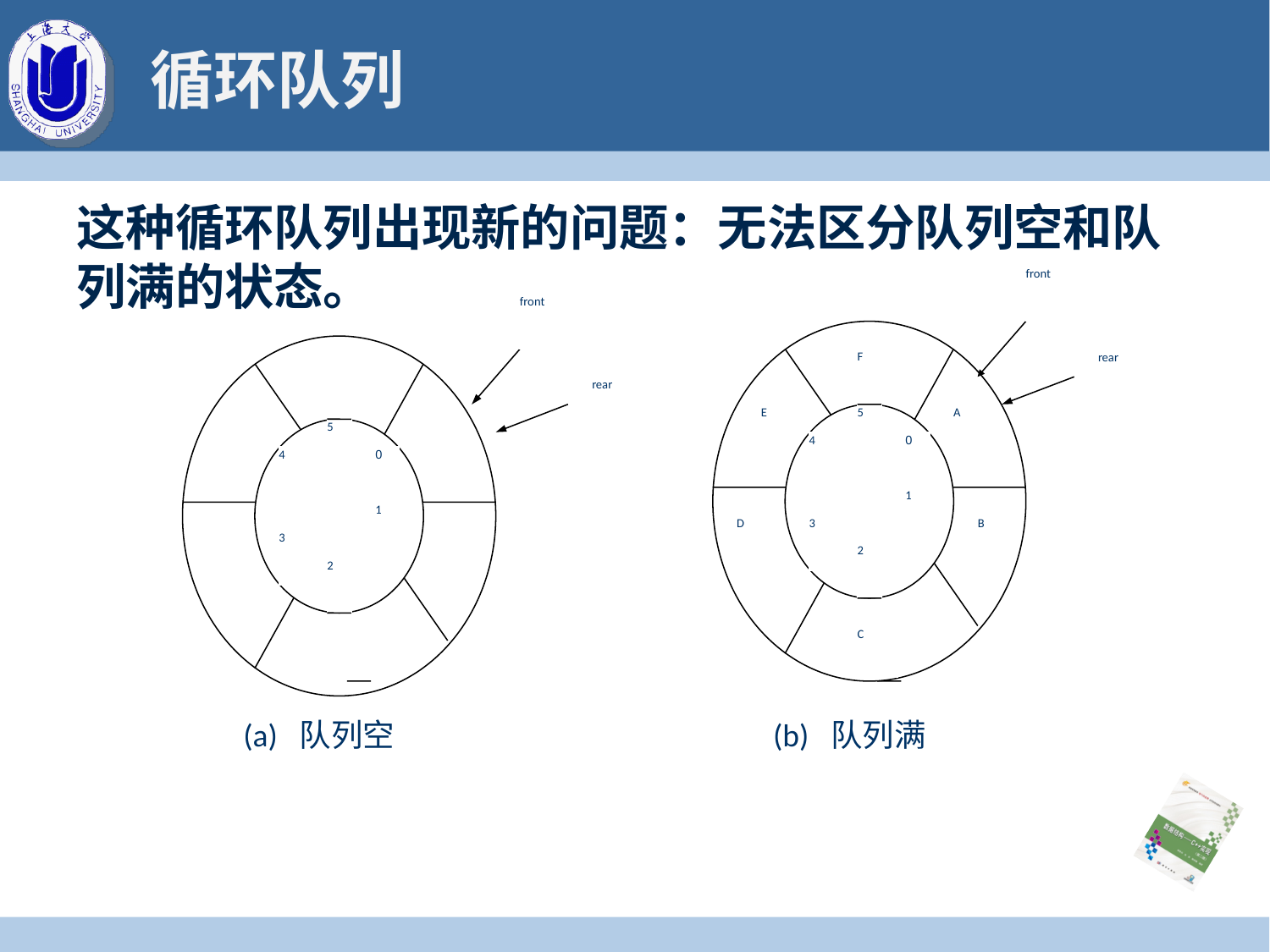

# 循环队列
这种循环队列出现新的问题：无法区分队列空和队列满的状态。

front
front

F
E
A
D
B
C
5
4
0
1
3
2

5
4
0
1
3
2

rear
rear

(a)  队列空
(b)  队列满